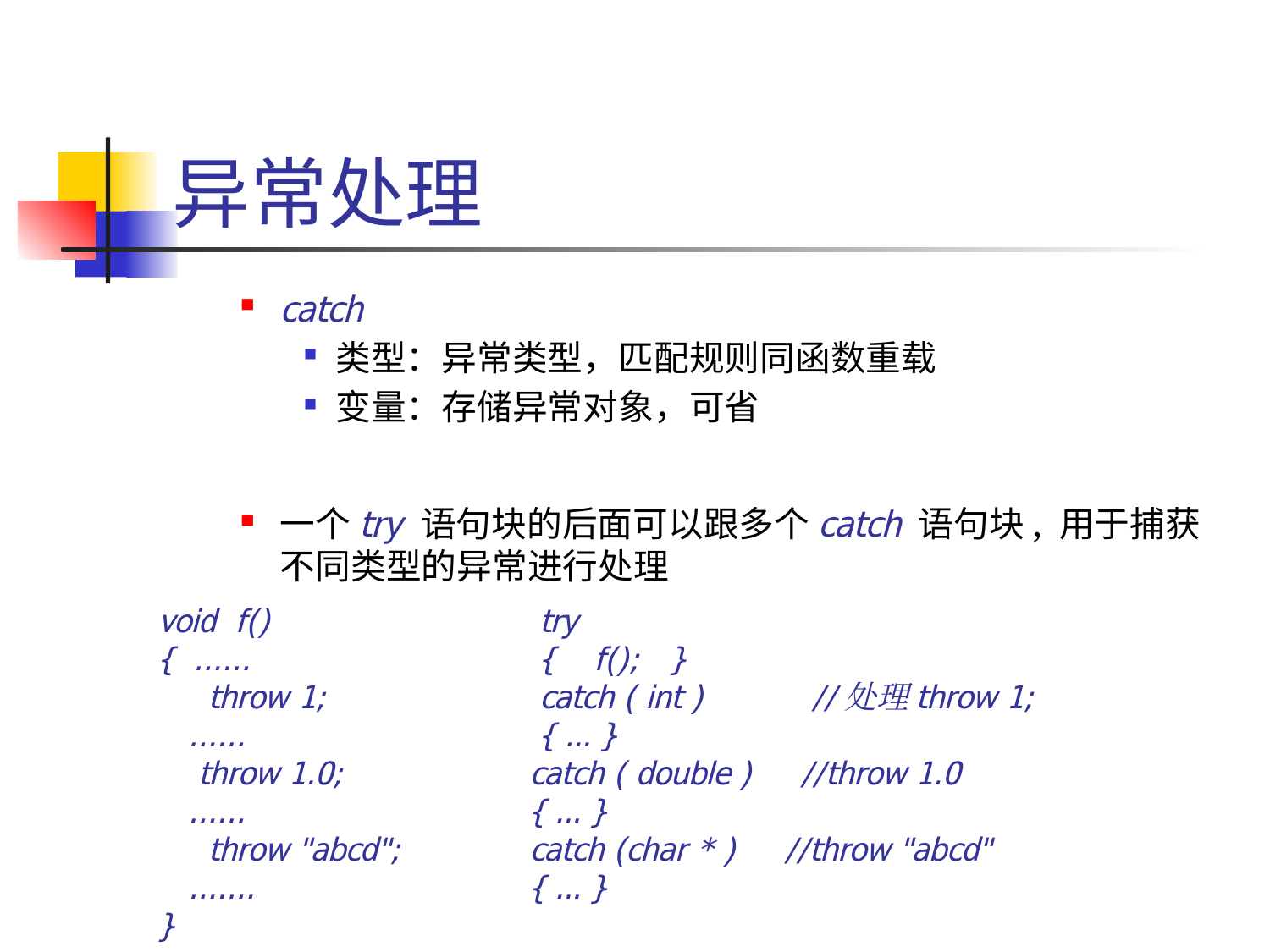

# 异常处理
catch
类型：异常类型，匹配规则同函数重载
变量：存储异常对象，可省

一个try 语句块的后面可以跟多个catch 语句块, 用于捕获不同类型的异常进行处理
void  f()
{  ......
     throw 1;
   ......
    throw 1.0;
   ......
     throw "abcd";
   .......
}
   try
   {    f();   }
   catch ( int )           //处理throw 1;
   { … }
  catch ( double )     //throw 1.0
  { … }
  catch (char * )     //throw "abcd"
  { … }